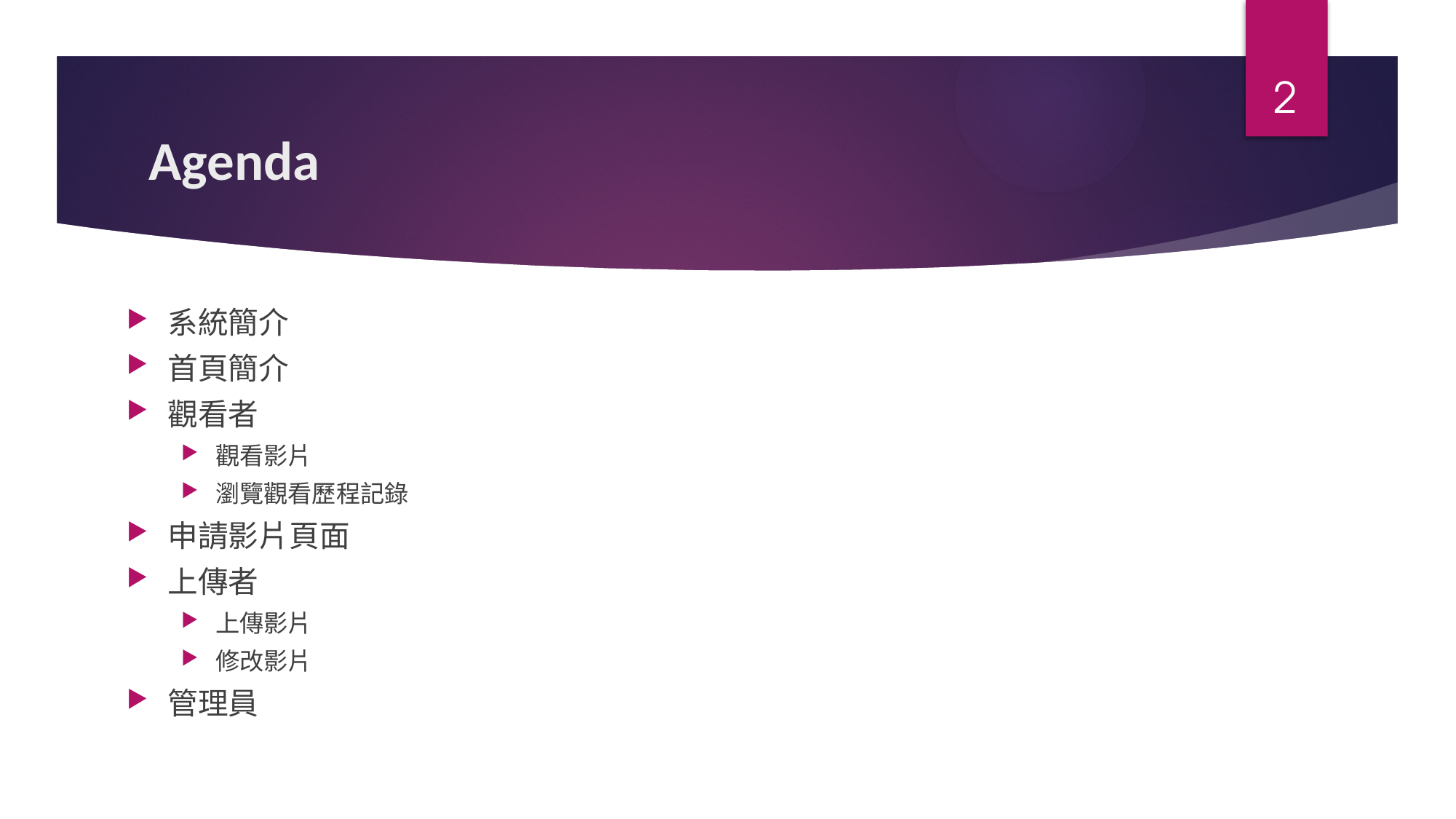

2
# Agenda
系統簡介
首頁簡介
觀看者
觀看影片
瀏覽觀看歷程記錄
申請影片頁面
上傳者
上傳影片
修改影片
管理員